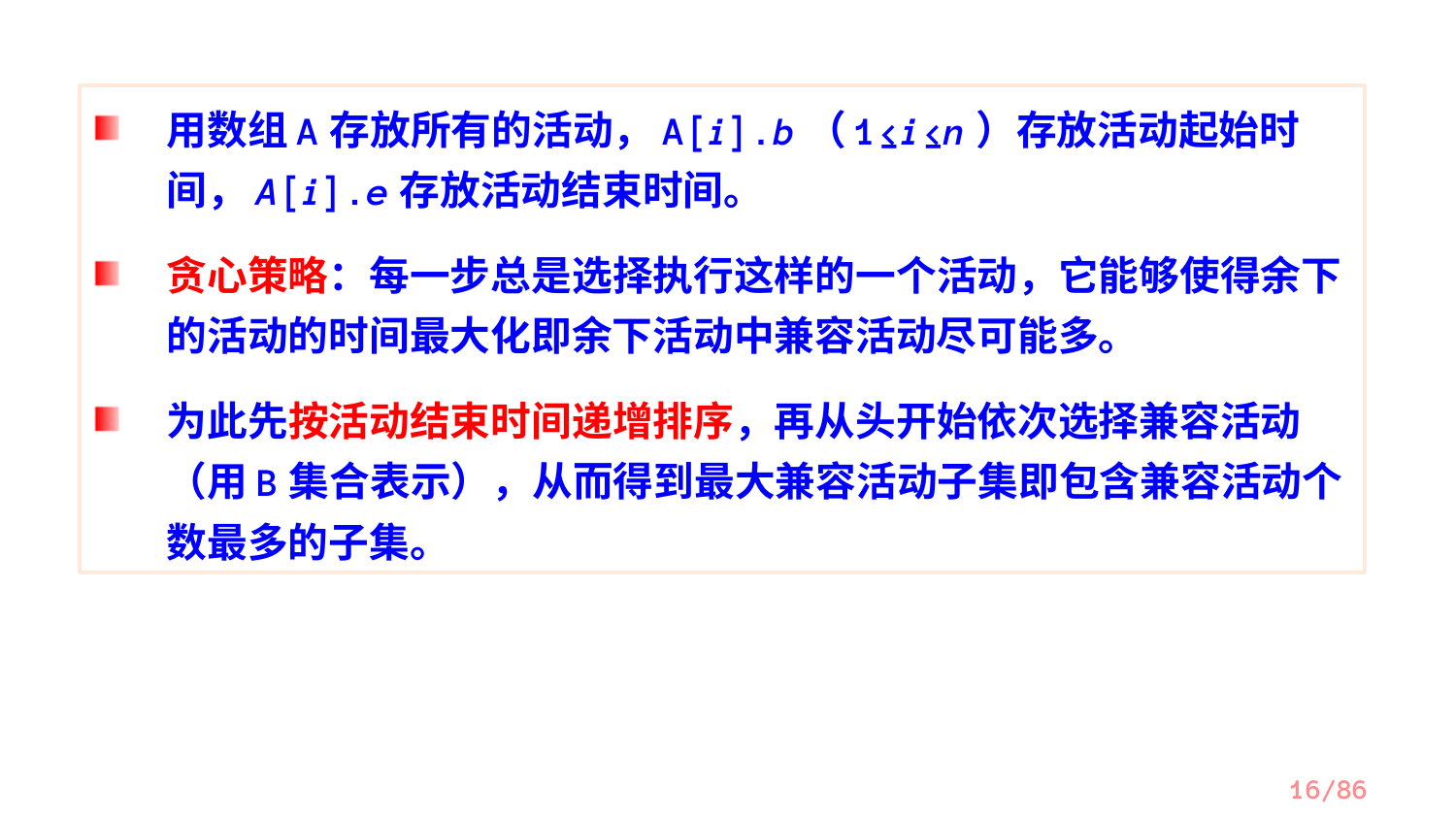

用数组A存放所有的活动，A[i].b（1≤i≤n）存放活动起始时间，A[i].e存放活动结束时间。
贪心策略：每一步总是选择执行这样的一个活动，它能够使得余下的活动的时间最大化即余下活动中兼容活动尽可能多。
为此先按活动结束时间递增排序，再从头开始依次选择兼容活动（用B集合表示），从而得到最大兼容活动子集即包含兼容活动个数最多的子集。
16/86